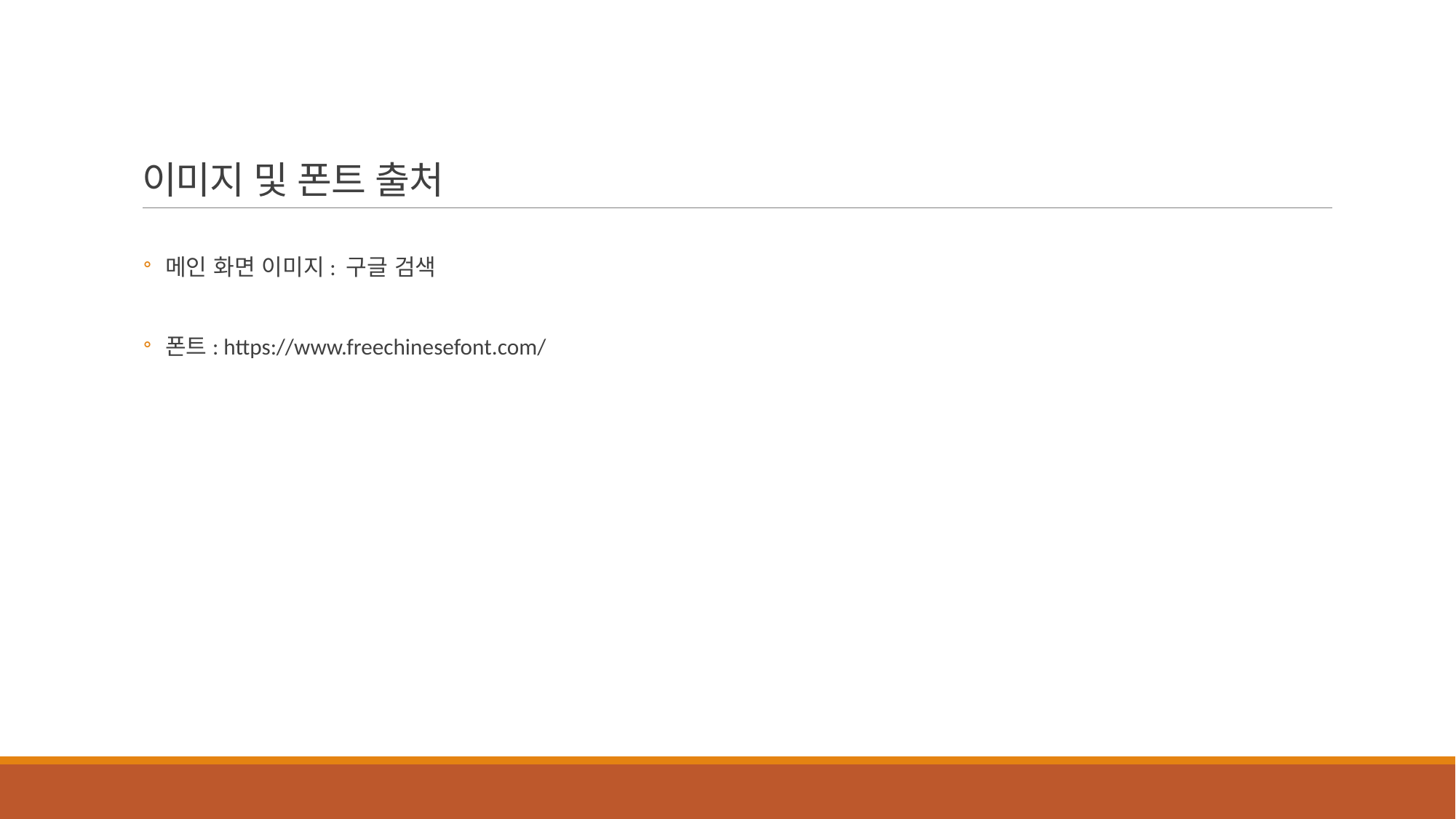

# 이미지 및 폰트 출처
메인 화면 이미지: 구글 검색

폰트: https://www.freechinesefont.com/